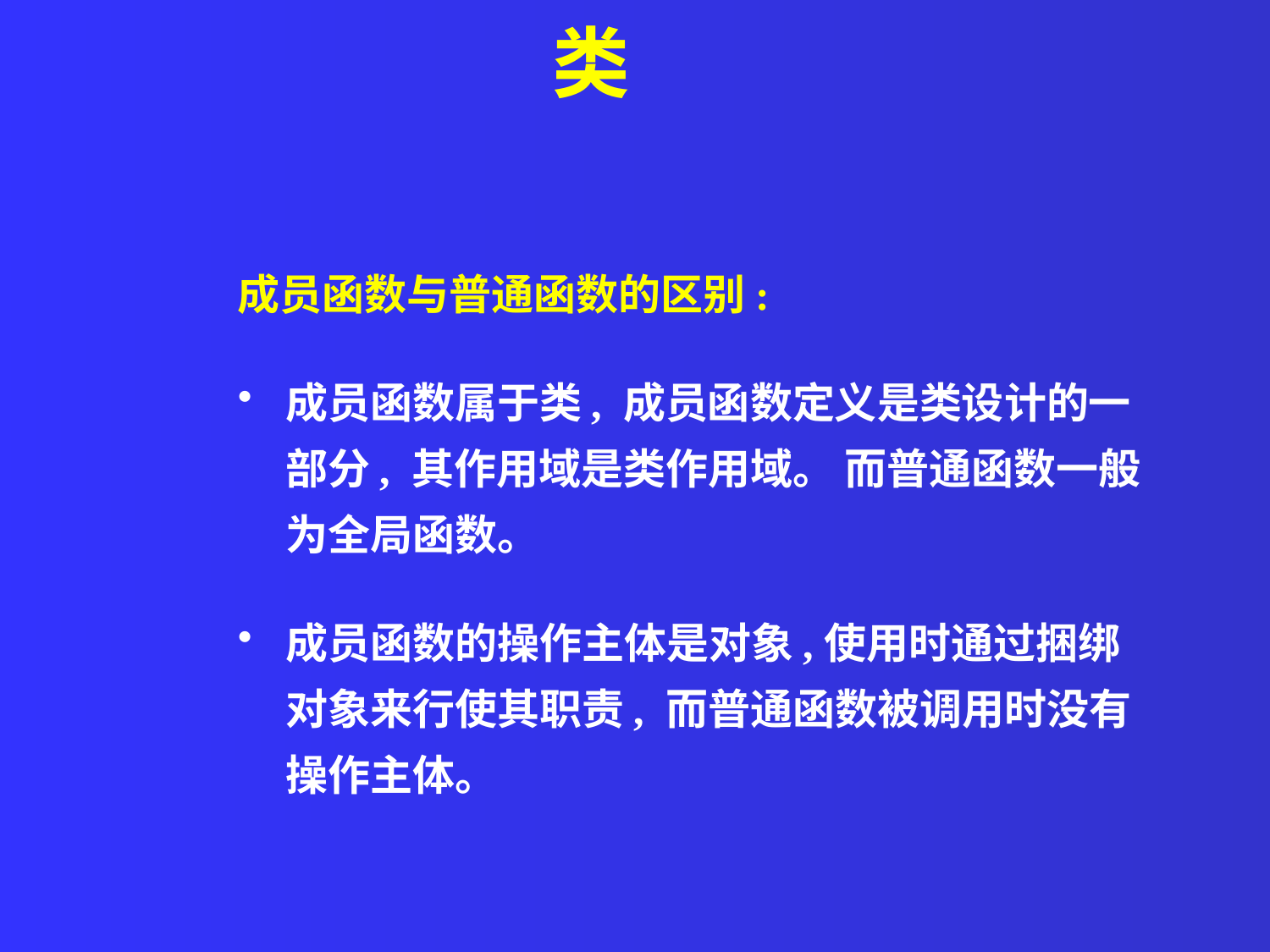

类
成员函数与普通函数的区别:
成员函数属于类, 成员函数定义是类设计的一部分, 其作用域是类作用域。 而普通函数一般为全局函数。
成员函数的操作主体是对象,使用时通过捆绑对象来行使其职责, 而普通函数被调用时没有操作主体。